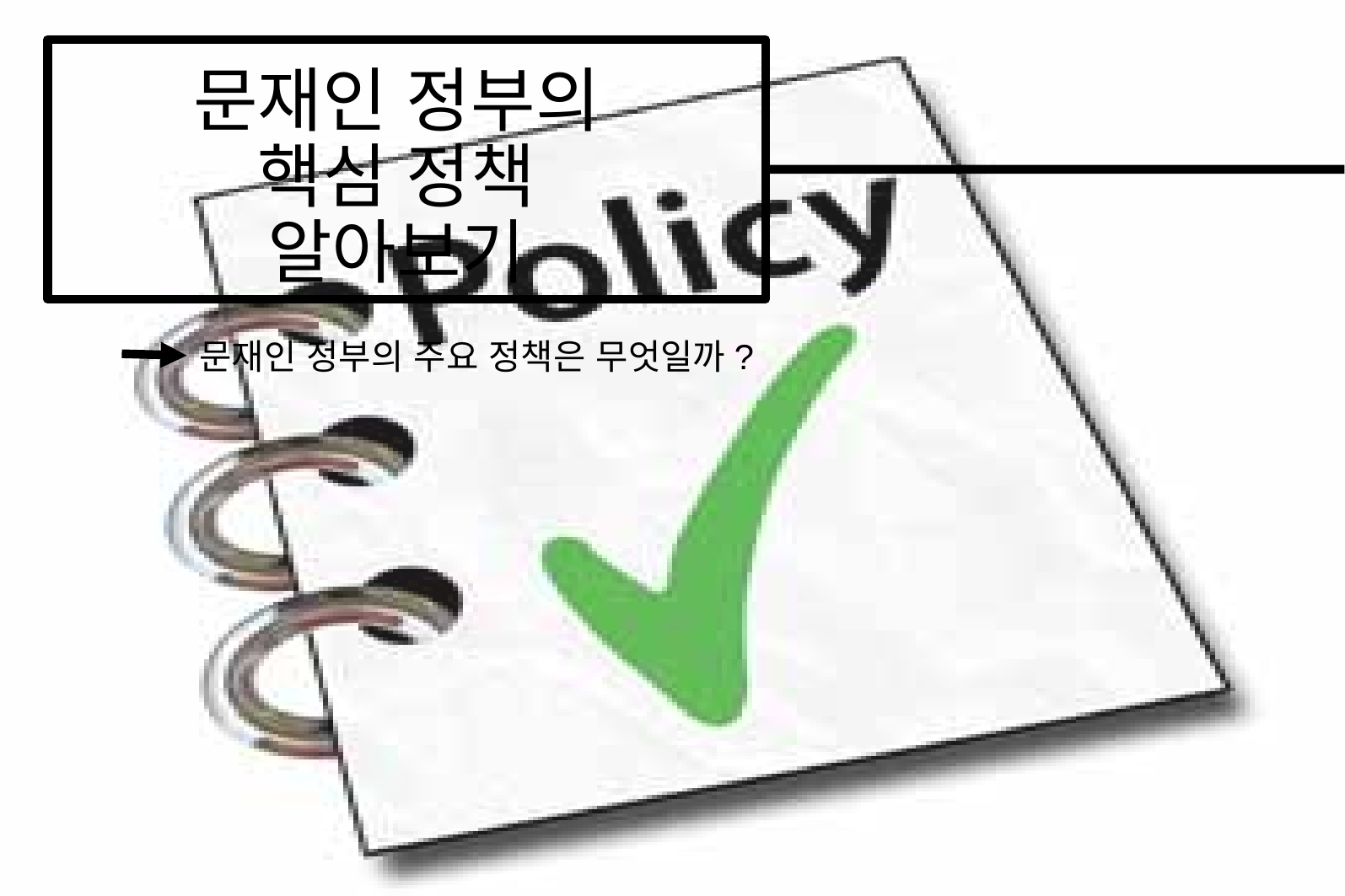

# 문재인 정부의 핵심 정책 알아보기
문재인 정부의 주요 정책은 무엇일까?